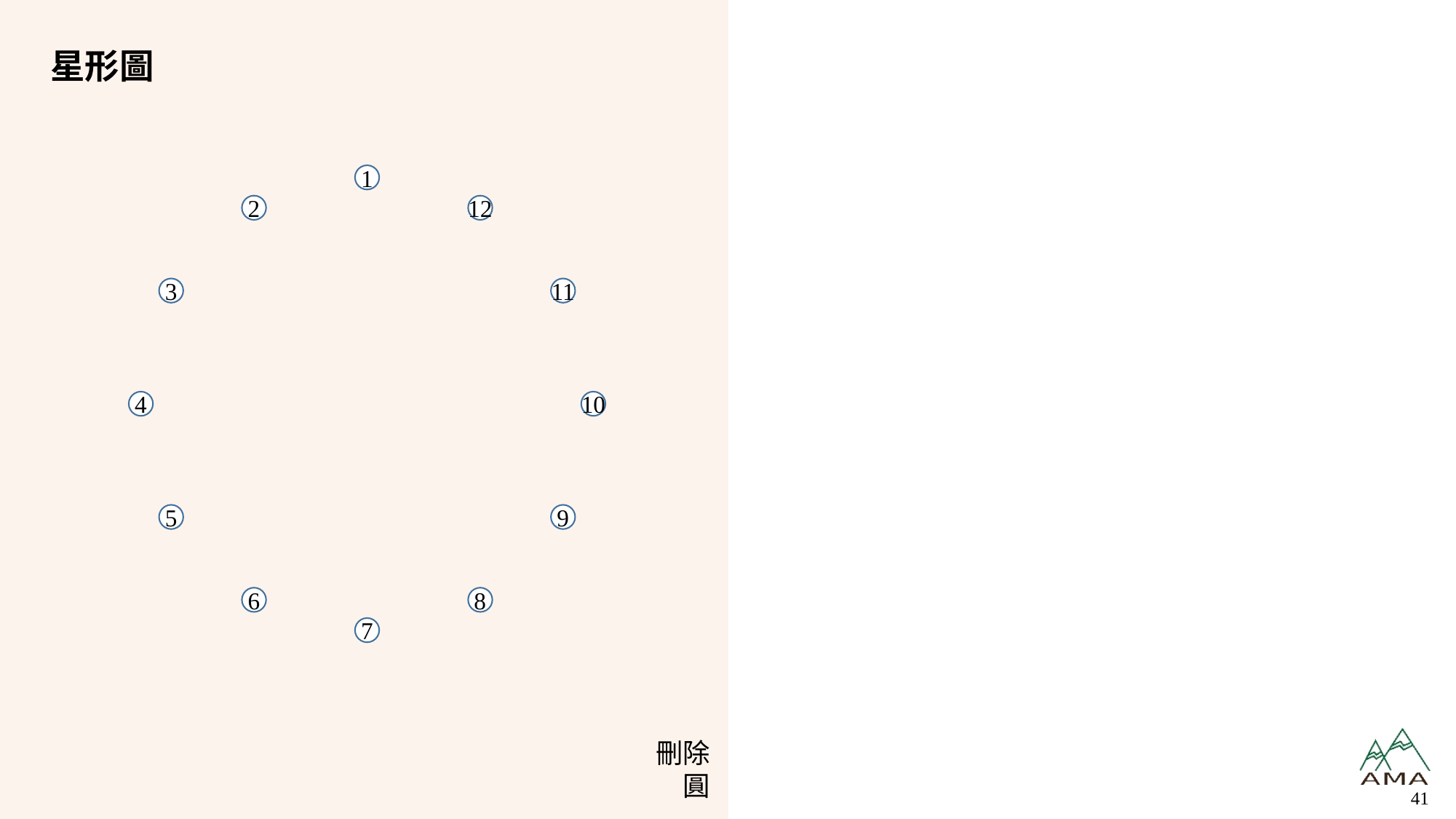

# 星形圖
1
12
2
3
11
4
10
5
9
6
8
7
刪除圓
41